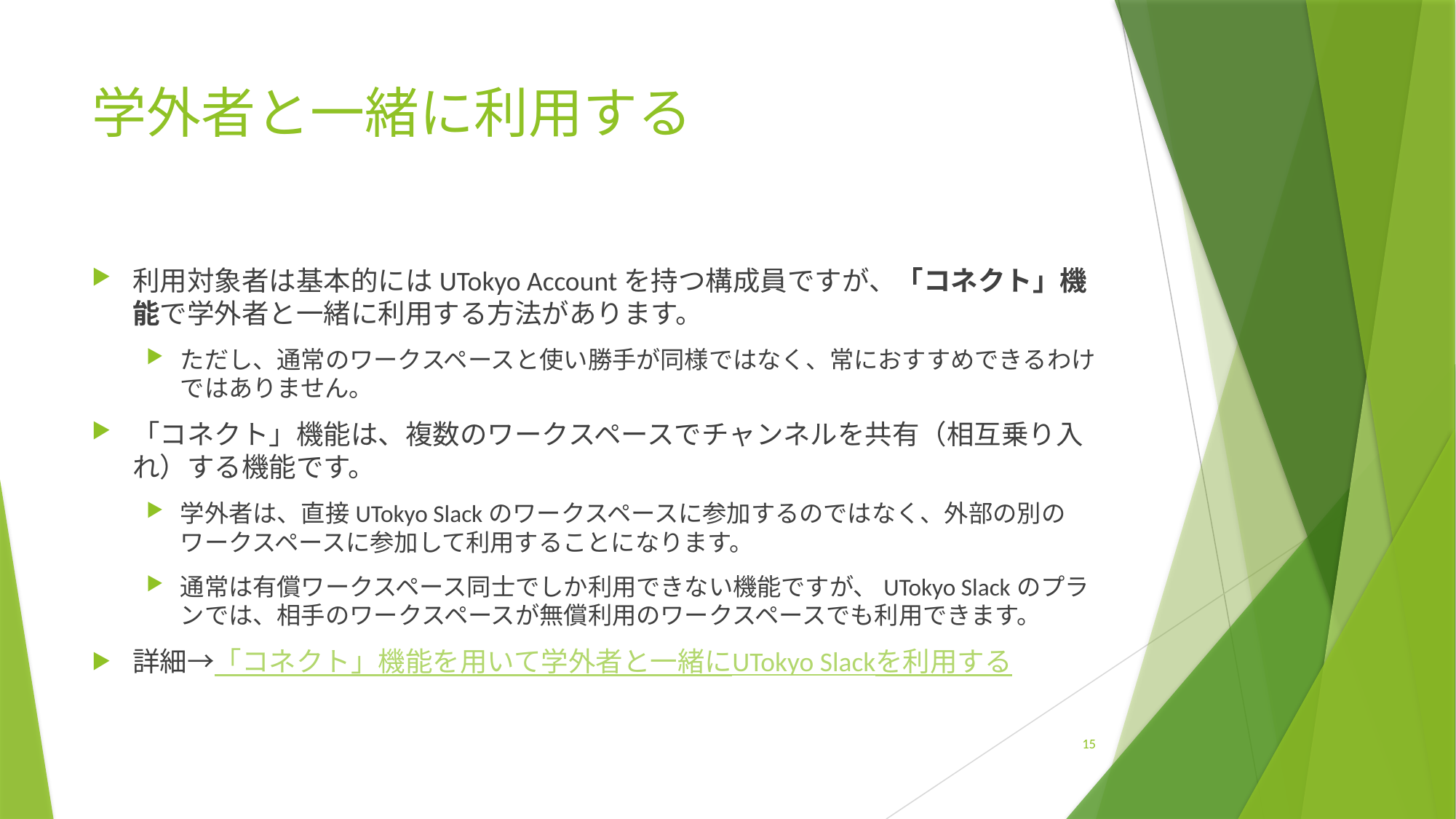

# 学外者と一緒に利用する
利用対象者は基本的にはUTokyo Accountを持つ構成員ですが、「コネクト」機能で学外者と一緒に利用する方法があります。
ただし、通常のワークスペースと使い勝手が同様ではなく、常におすすめできるわけではありません。
「コネクト」機能は、複数のワークスペースでチャンネルを共有（相互乗り入れ）する機能です。
学外者は、直接UTokyo Slackのワークスペースに参加するのではなく、外部の別のワークスペースに参加して利用することになります。
通常は有償ワークスペース同士でしか利用できない機能ですが、UTokyo Slackのプランでは、相手のワークスペースが無償利用のワークスペースでも利用できます。
詳細→「コネクト」機能を用いて学外者と一緒にUTokyo Slackを利用する
15